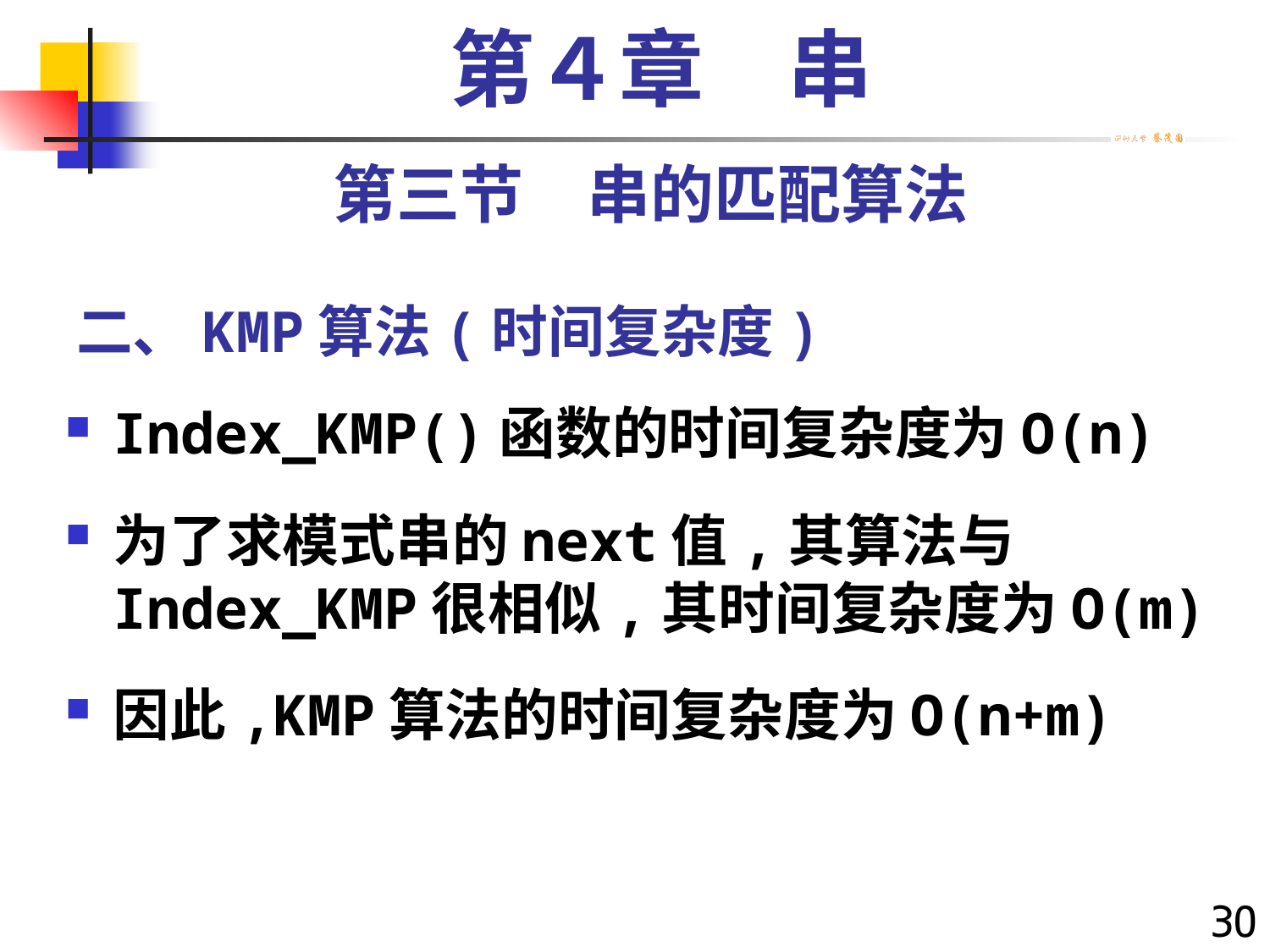

第４章　串
第三节　串的匹配算法
# 二、KMP算法(时间复杂度)
Index_KMP()函数的时间复杂度为O(n)
为了求模式串的next值,其算法与Index_KMP很相似,其时间复杂度为O(m)
因此,KMP算法的时间复杂度为O(n+m)
30